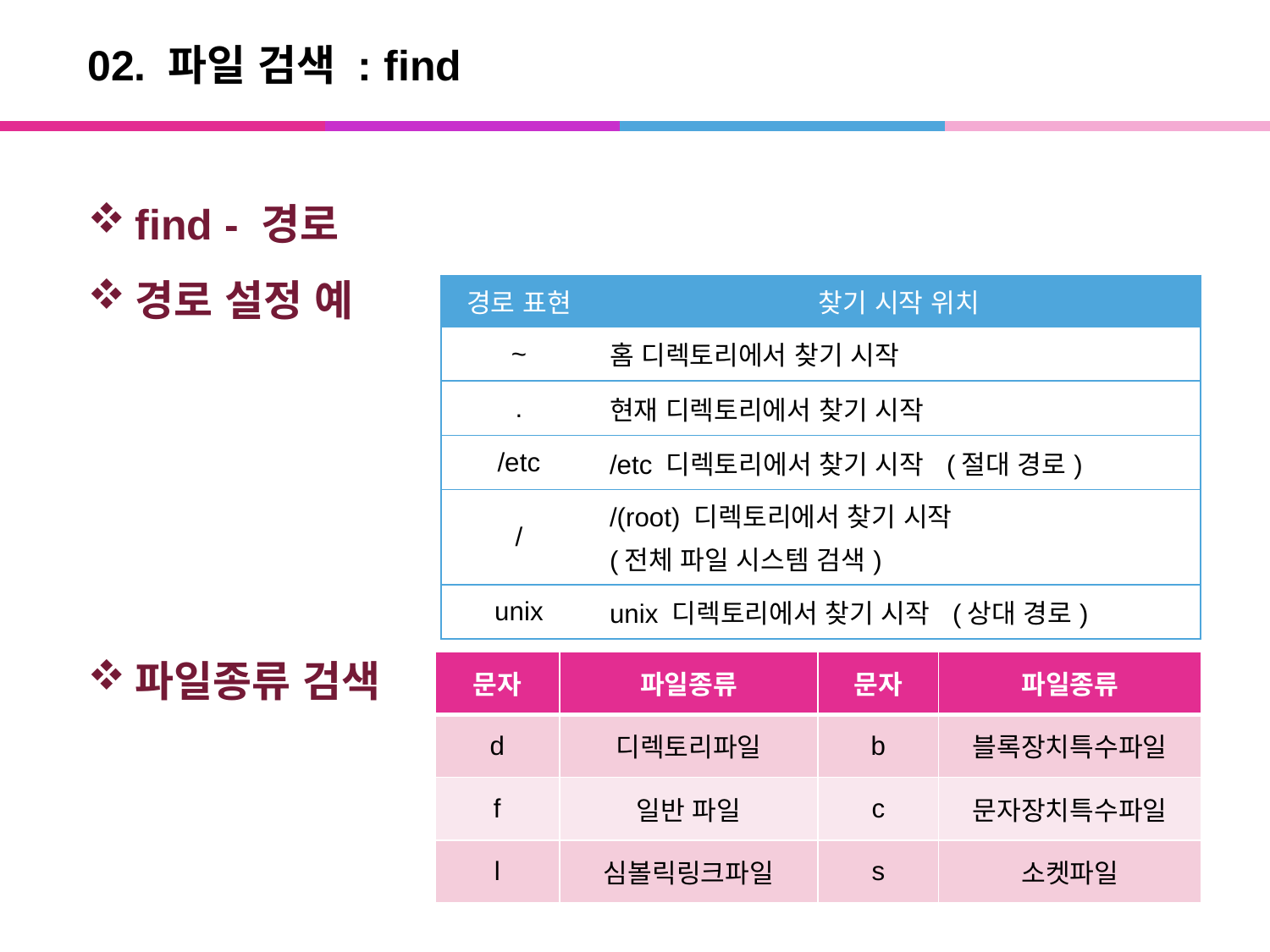

# 02. 파일 검색 : find
find - 경로
경로 설정 예

파일종류 검색

| 경로 표현 | 찾기 시작 위치 |
| --- | --- |
| ~ | 홈 디렉토리에서 찾기 시작 |
| . | 현재 디렉토리에서 찾기 시작 |
| /etc | /etc 디렉토리에서 찾기 시작 (절대 경로) |
| / | /(root) 디렉토리에서 찾기 시작 (전체 파일 시스템 검색) |
| unix | unix 디렉토리에서 찾기 시작 (상대 경로) |
| 문자 | 파일종류 | 문자 | 파일종류 |
| --- | --- | --- | --- |
| d | 디렉토리파일 | b | 블록장치특수파일 |
| f | 일반 파일 | c | 문자장치특수파일 |
| l | 심볼릭링크파일 | s | 소켓파일 |